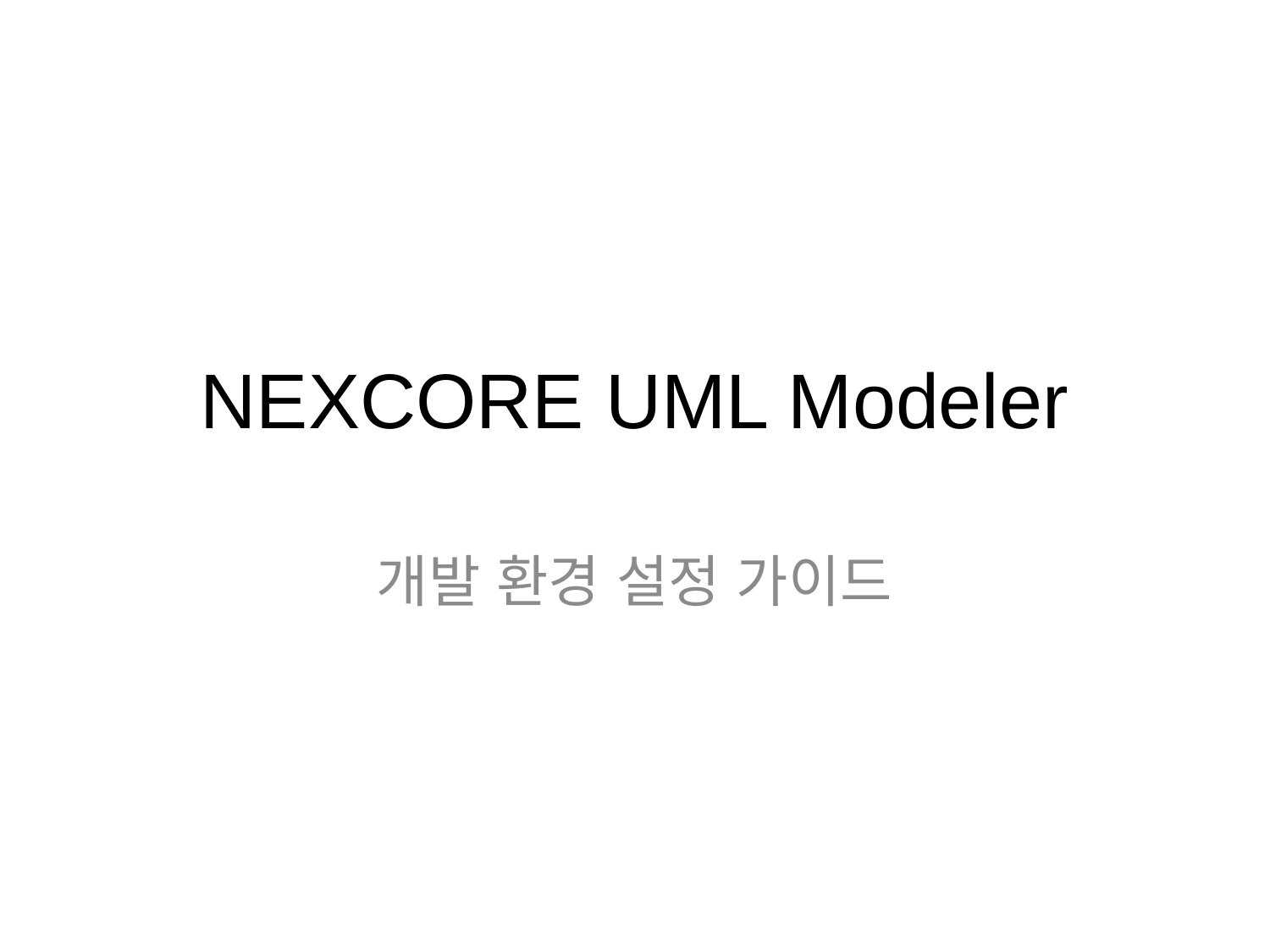

# NEXCORE UML Modeler
개발 환경 설정 가이드